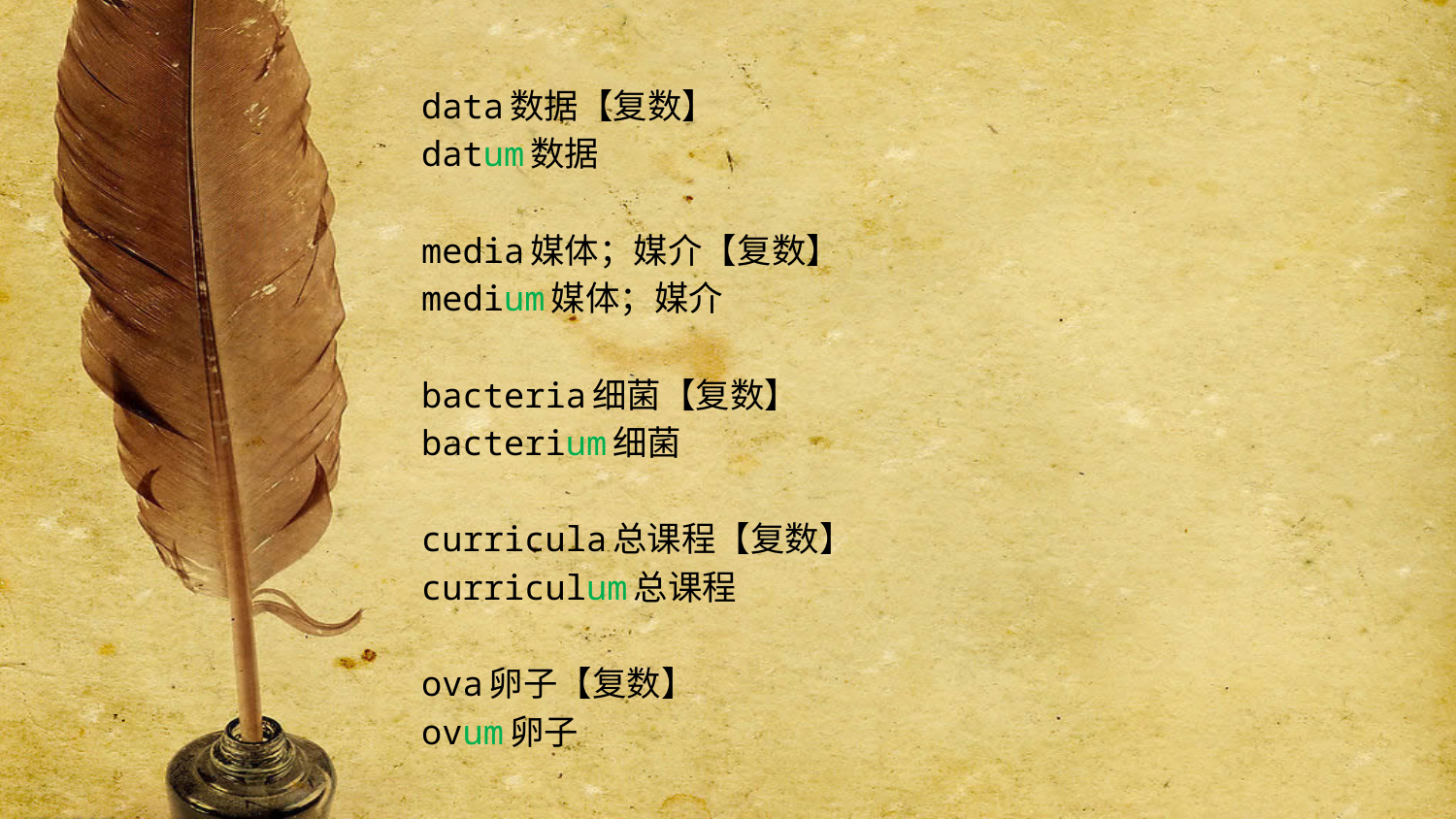

data数据【复数】
datum数据

media媒体；媒介【复数】
medium媒体；媒介

bacteria细菌【复数】
bacterium细菌

curricula总课程【复数】
curriculum总课程

ova卵子【复数】
ovum卵子